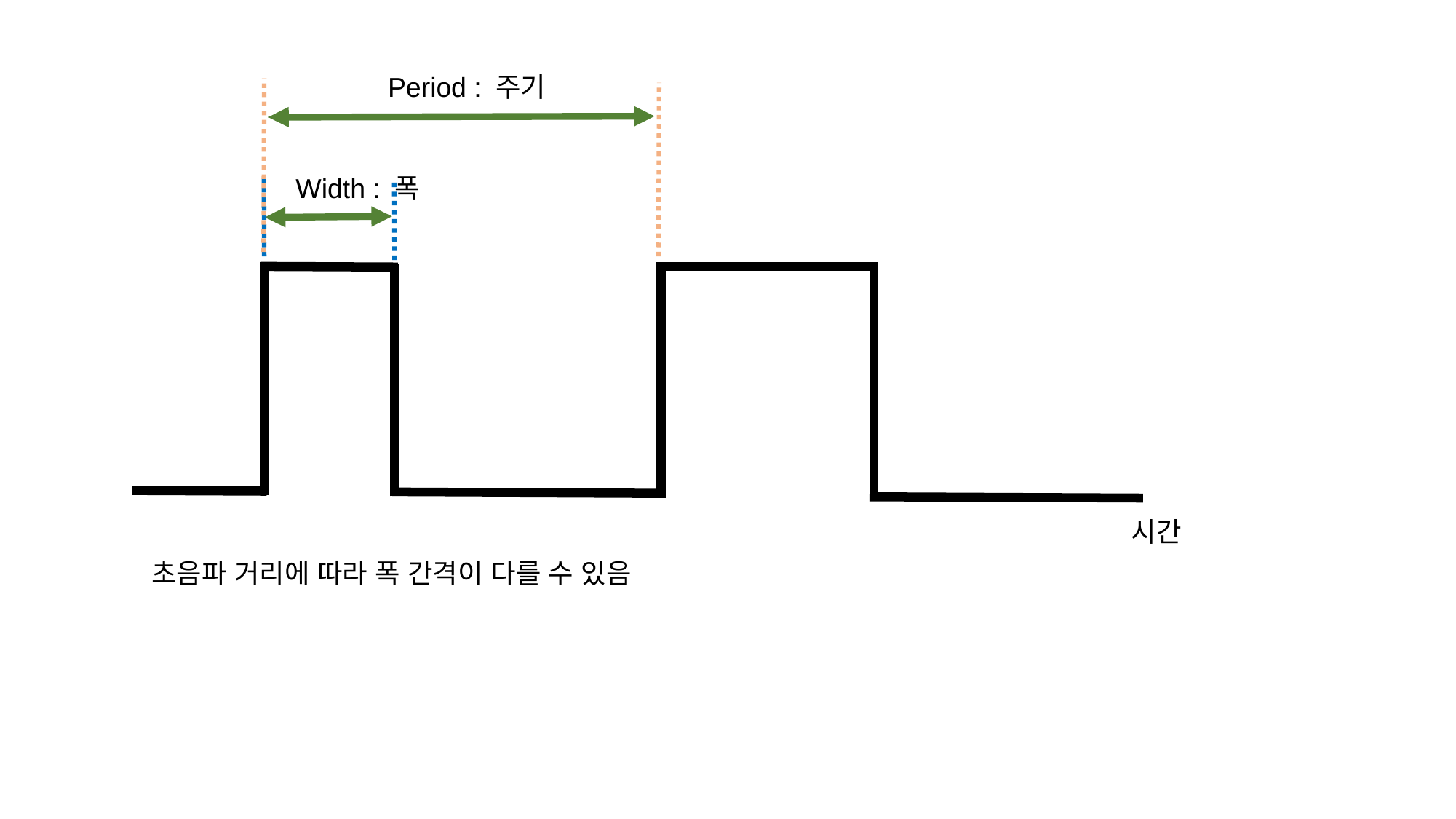

Period : 주기
Width : 폭
시간
초음파 거리에 따라 폭 간격이 다를 수 있음